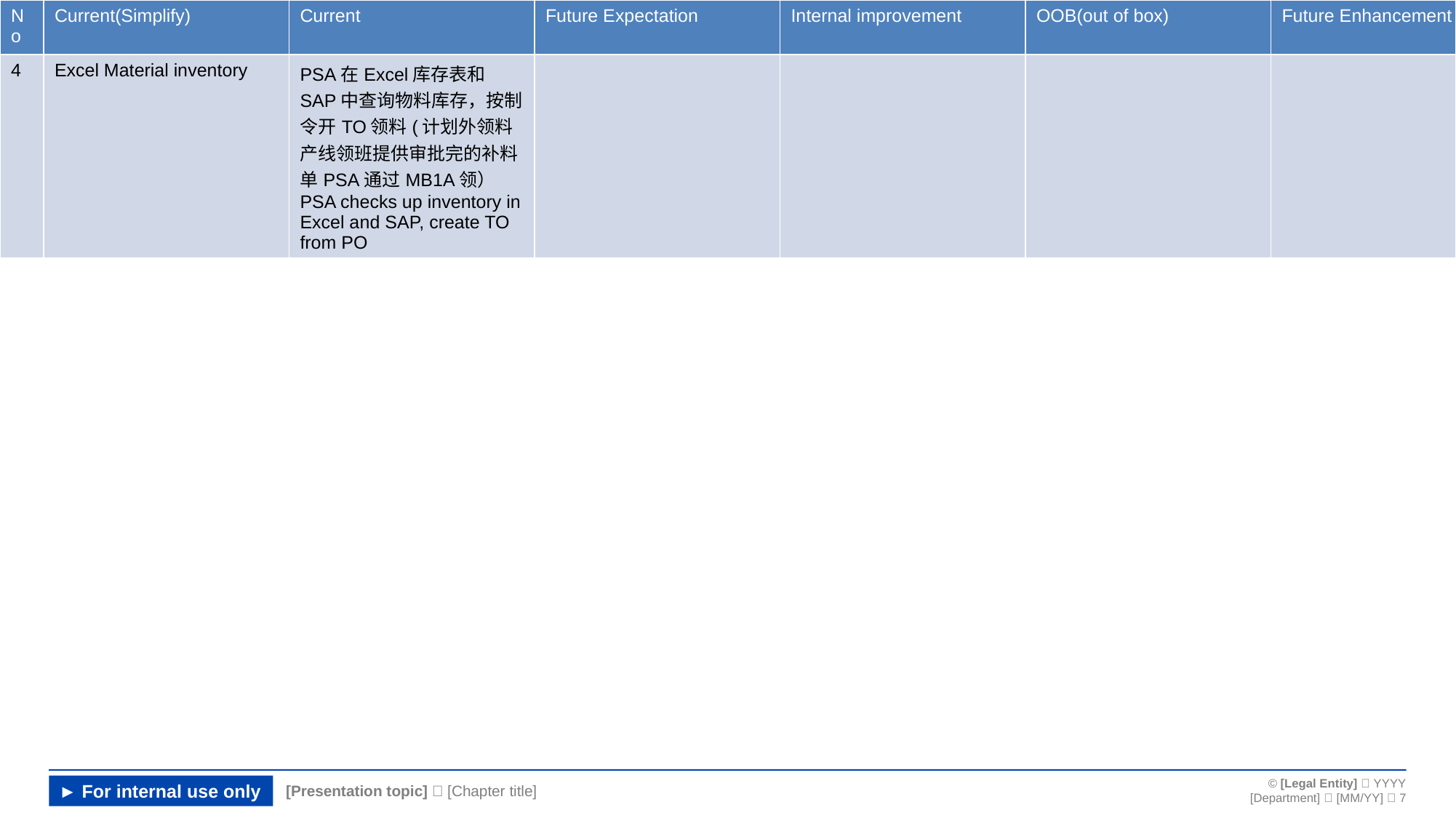

| No | Current(Simplify) | Current | Future Expectation | Internal improvement | OOB(out of box) | Future Enhancement |  |
| --- | --- | --- | --- | --- | --- | --- | --- |
| 4 | Excel Material inventory | PSA在Excel库存表和SAP中查询物料库存，按制令开TO领料(计划外领料产线领班提供审批完的补料单PSA通过MB1A领） PSA checks up inventory in Excel and SAP, create TO from PO |  |  |  |  |  |
#